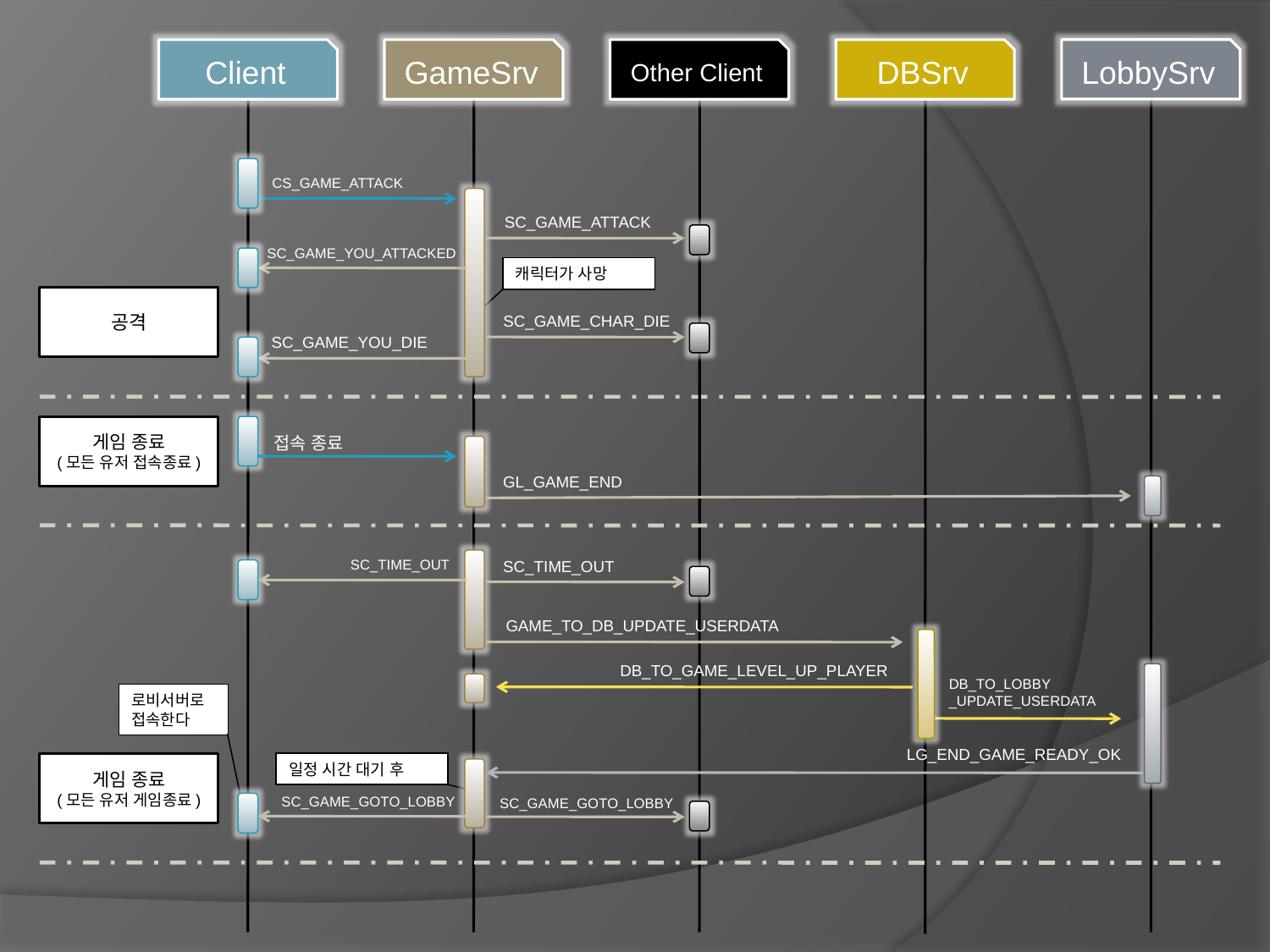

LobbySrv
Client
GameSrv
Other Client
DBSrv

CS_GAME_ATTACK

SC_GAME_ATTACK

SC_GAME_YOU_ATTACKED

캐릭터가 사망
공격
SC_GAME_CHAR_DIE

SC_GAME_YOU_DIE

게임 종료
(모든 유저 접속종료)

접속 종료

GL_GAME_END

SC_TIME_OUT

SC_TIME_OUT

GAME_TO_DB_UPDATE_USERDATA

DB_TO_GAME_LEVEL_UP_PLAYER

DB_TO_LOBBY
_UPDATE_USERDATA

로비서버로
접속한다
LG_END_GAME_READY_OK
일정 시간 대기 후
게임 종료
(모든 유저 게임종료)

SC_GAME_GOTO_LOBBY
SC_GAME_GOTO_LOBBY